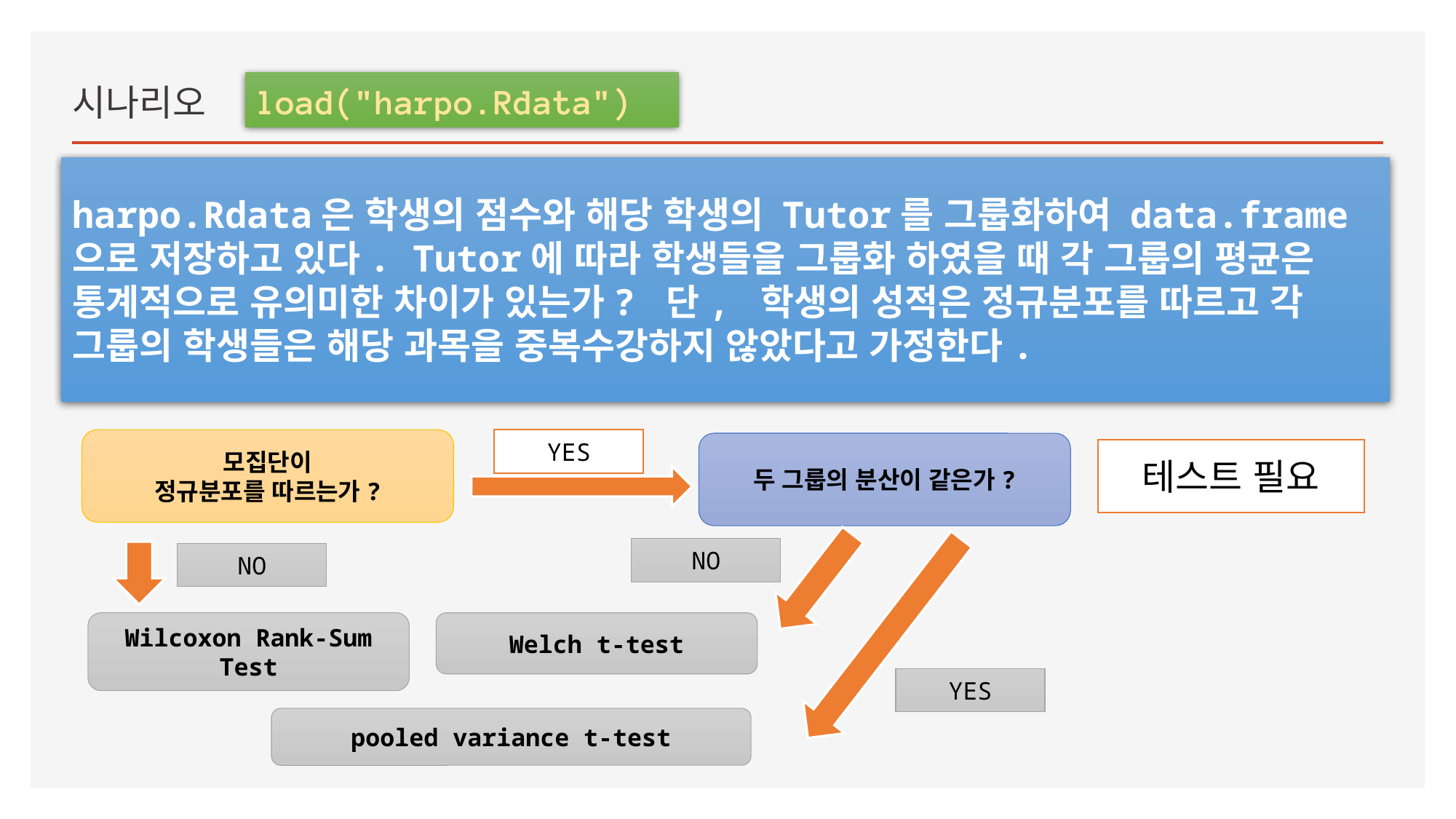

시나리오
load("harpo.Rdata")
harpo.Rdata은 학생의 점수와 해당 학생의 Tutor를 그룹화하여 data.frame으로 저장하고 있다. Tutor에 따라 학생들을 그룹화 하였을 때 각 그룹의 평균은 통계적으로 유의미한 차이가 있는가? 단, 학생의 성적은 정규분포를 따르고 각 그룹의 학생들은 해당 과목을 중복수강하지 않았다고 가정한다.
모집단이
정규분포를 따르는가?
YES
두 그룹의 분산이 같은가?

NO
NO

Wilcoxon Rank-Sum Test
Welch t-test

YES
pooled variance t-test
테스트 필요